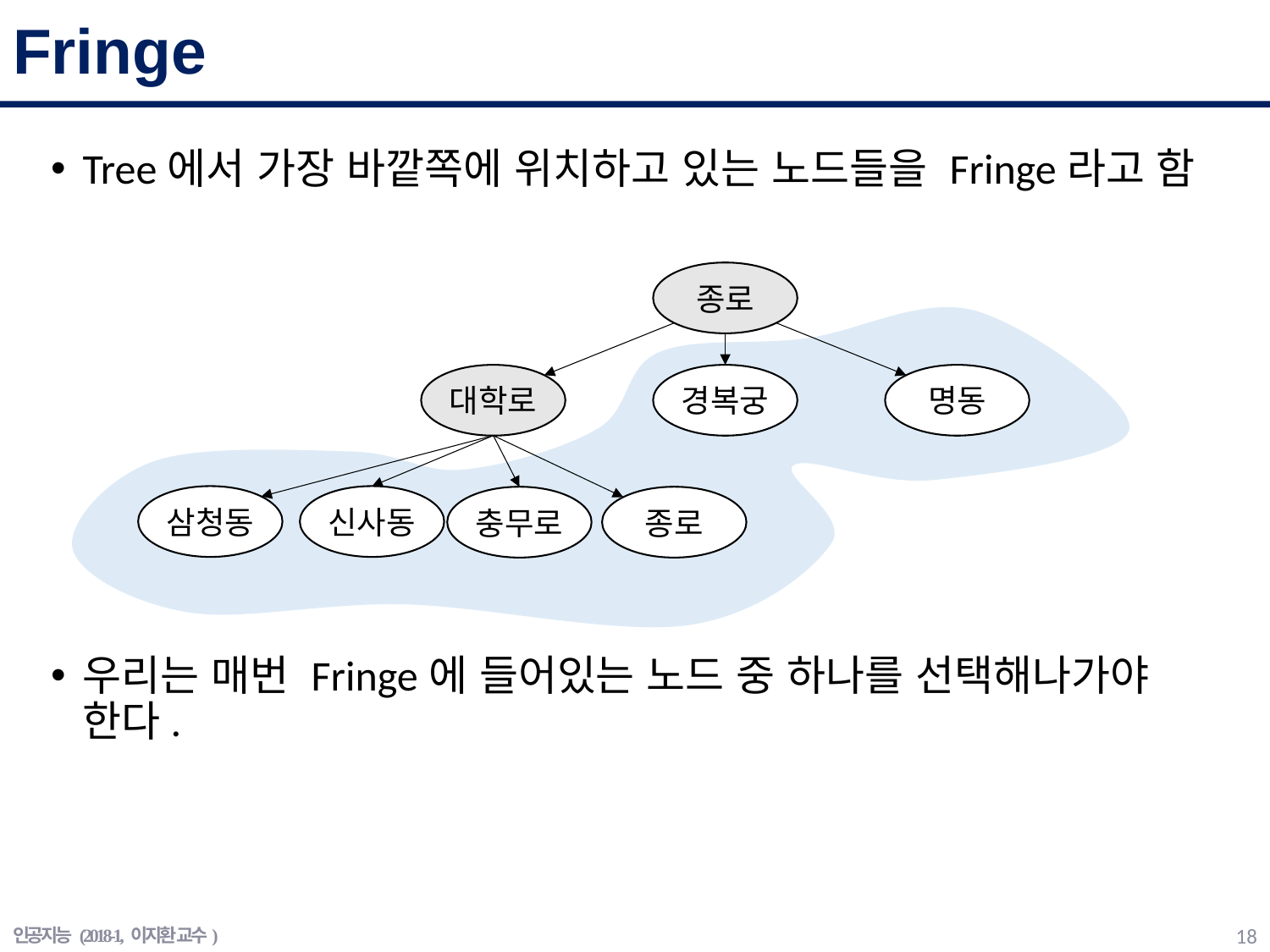

# Fringe
Tree에서 가장 바깥쪽에 위치하고 있는 노드들을 Fringe라고 함

우리는 매번 Fringe에 들어있는 노드 중 하나를 선택해나가야 한다.
종로

대학로
경복궁
명동
삼청동
신사동
충무로
종로
인공지능 (2018-1, 이지환 교수)
18